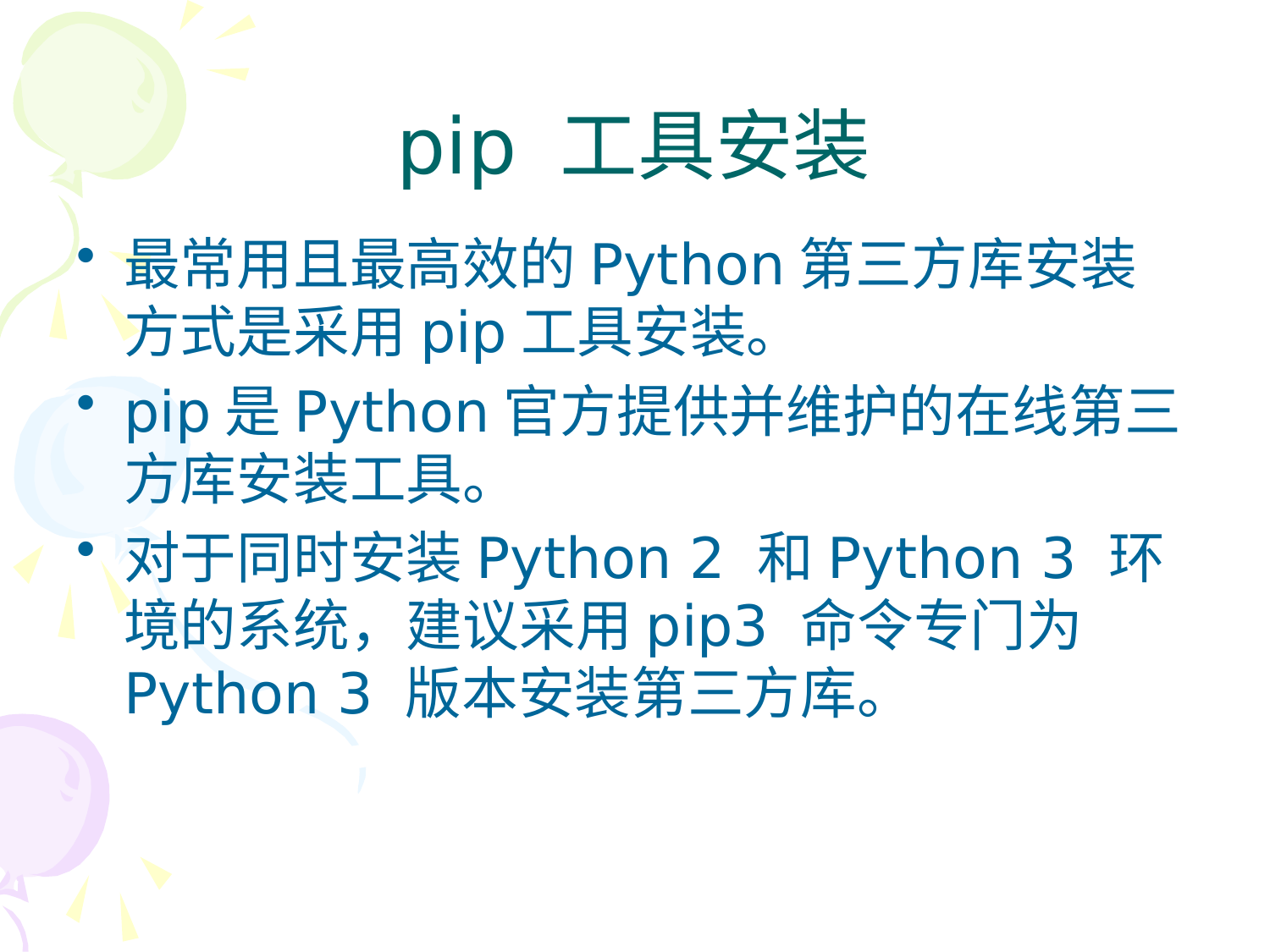

# pip 工具安装
最常用且最高效的Python第三方库安装方式是采用pip工具安装。
pip是Python官方提供并维护的在线第三方库安装工具。
对于同时安装Python 2 和Python 3 环境的系统，建议采用pip3 命令专门为Python 3 版本安装第三方库。